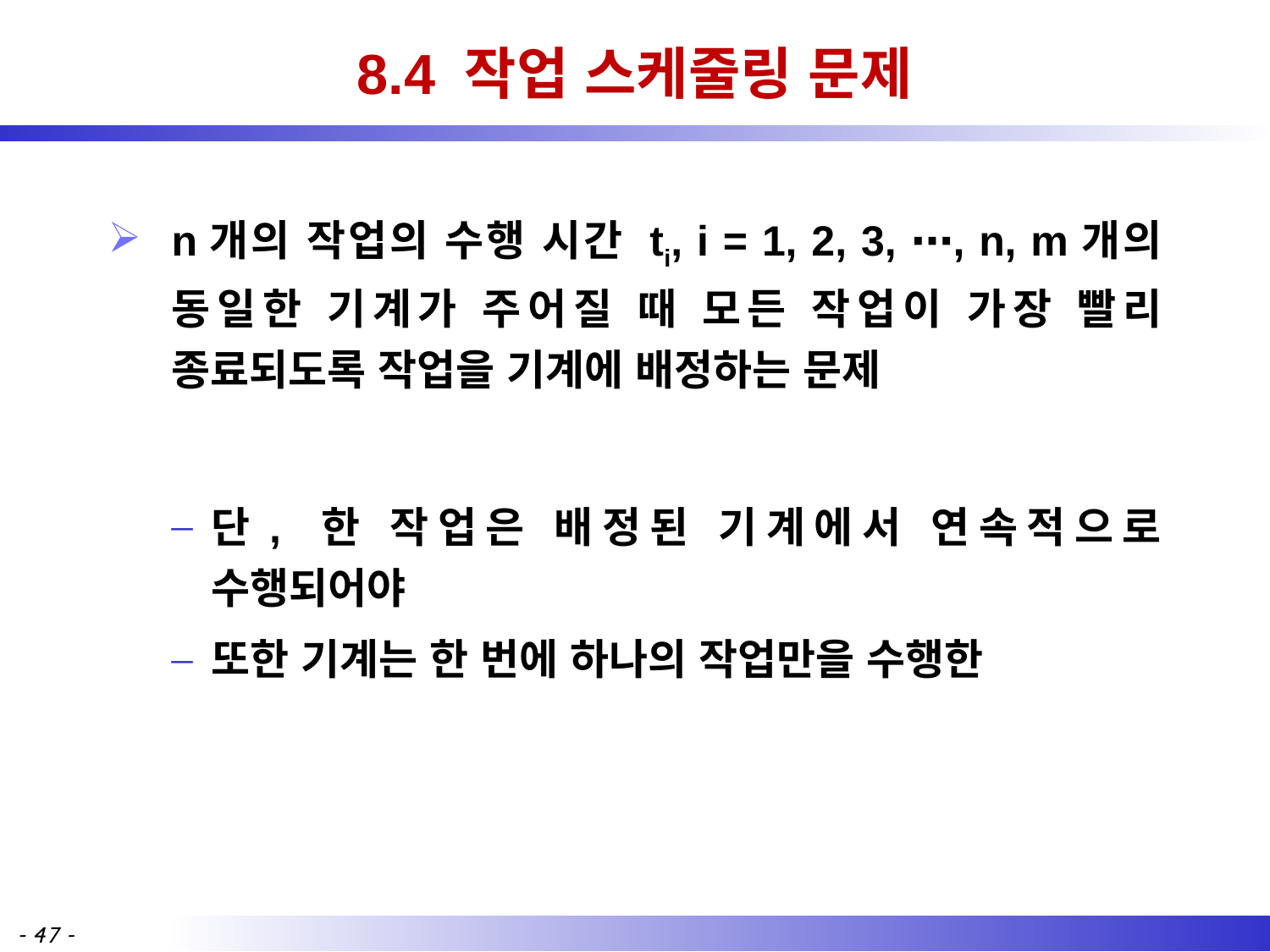

# 8.4 작업 스케줄링 문제
n개의 작업의 수행 시간 ti, i = 1, 2, 3, ⋯, n, m개의 동일한 기계가 주어질 때 모든 작업이 가장 빨리 종료되도록 작업을 기계에 배정하는 문제

단, 한 작업은 배정된 기계에서 연속적으로 수행되어야
또한 기계는 한 번에 하나의 작업만을 수행한
- 47 -